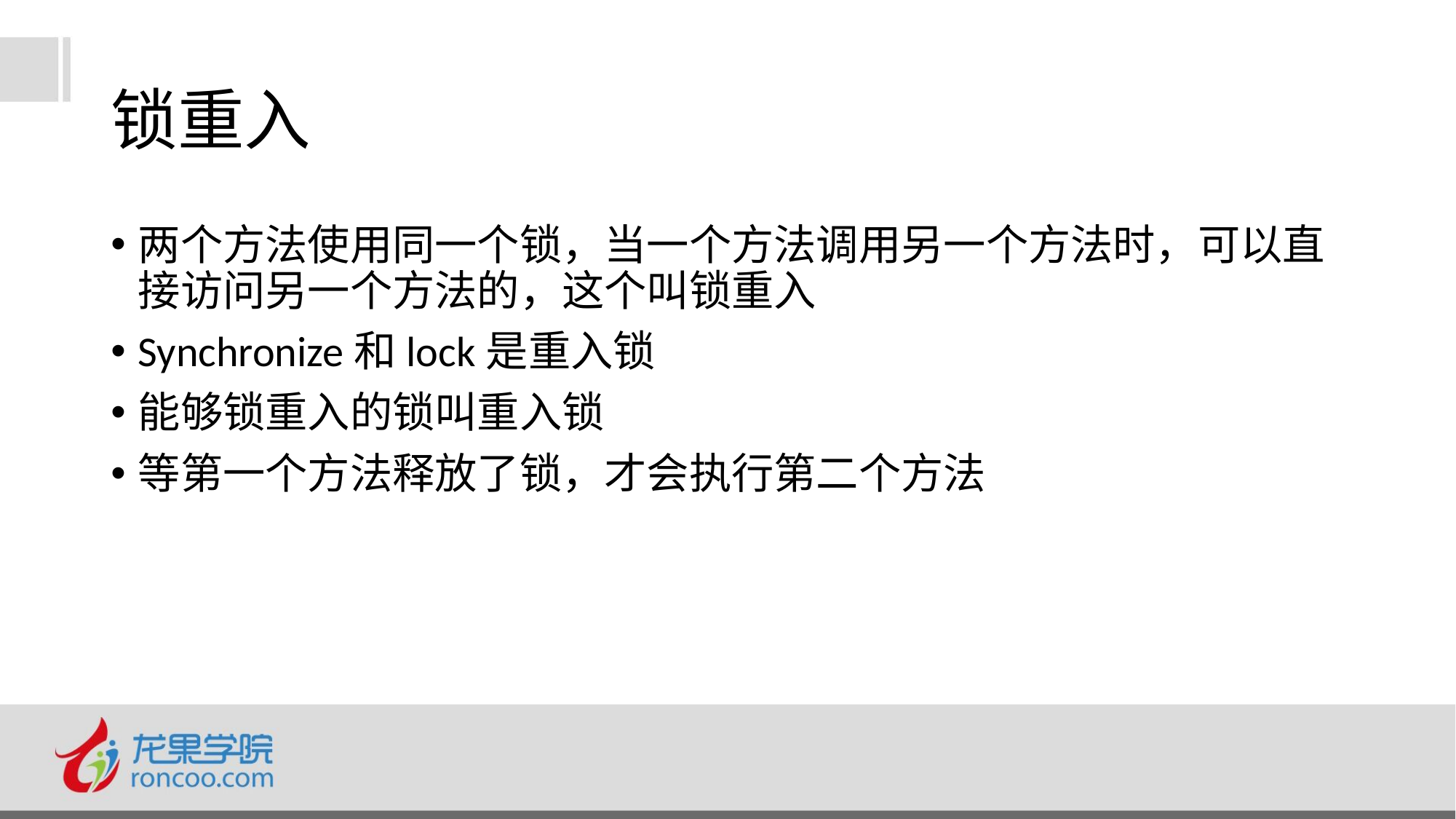

# 锁重入
两个方法使用同一个锁，当一个方法调用另一个方法时，可以直接访问另一个方法的，这个叫锁重入
Synchronize和lock是重入锁
能够锁重入的锁叫重入锁
等第一个方法释放了锁，才会执行第二个方法